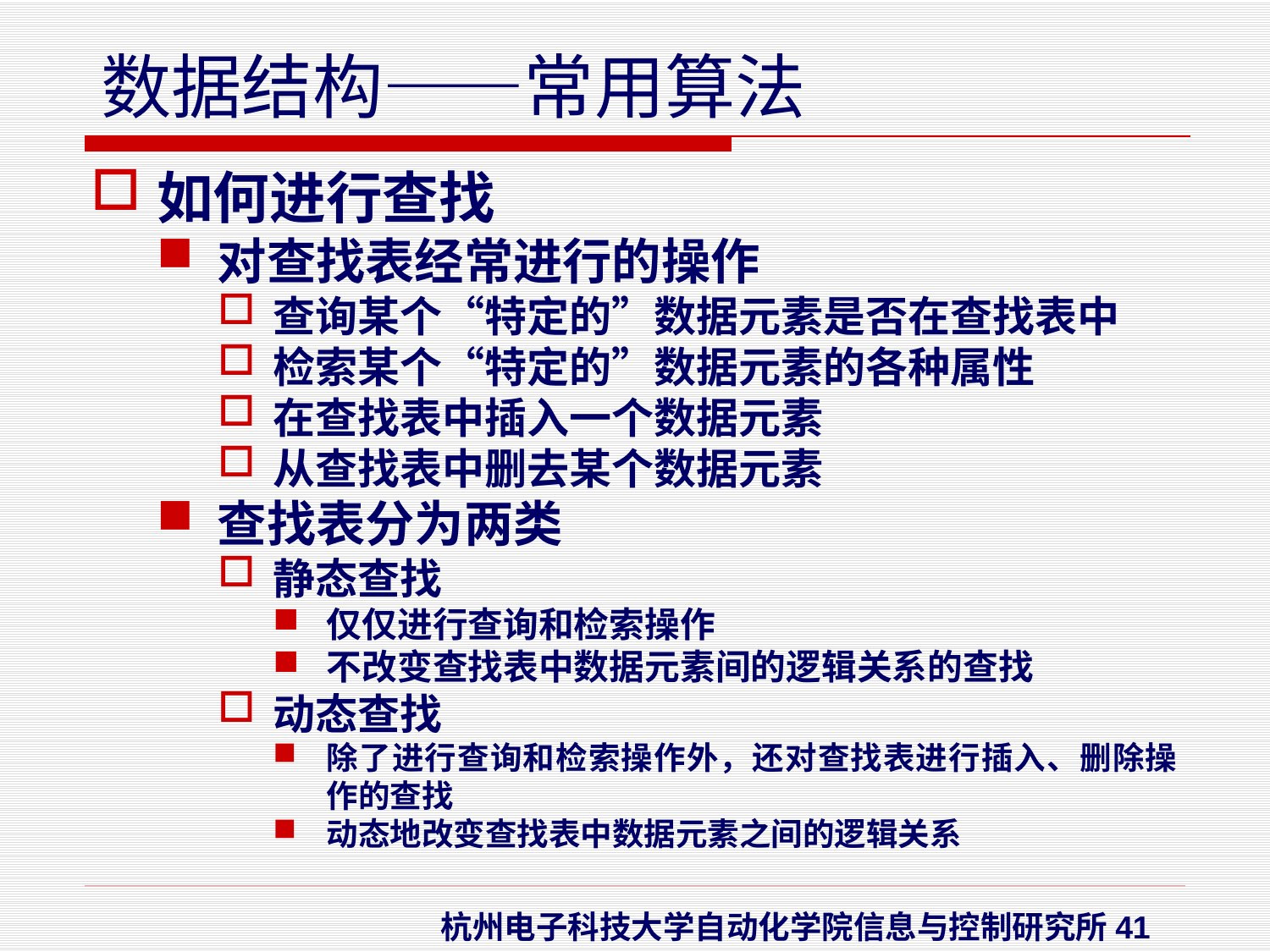

如何进行查找
对查找表经常进行的操作
查询某个“特定的”数据元素是否在查找表中
检索某个“特定的”数据元素的各种属性
在查找表中插入一个数据元素
从查找表中删去某个数据元素
查找表分为两类
静态查找
仅仅进行查询和检索操作
不改变查找表中数据元素间的逻辑关系的查找
动态查找
除了进行查询和检索操作外，还对查找表进行插入、删除操作的查找
动态地改变查找表中数据元素之间的逻辑关系